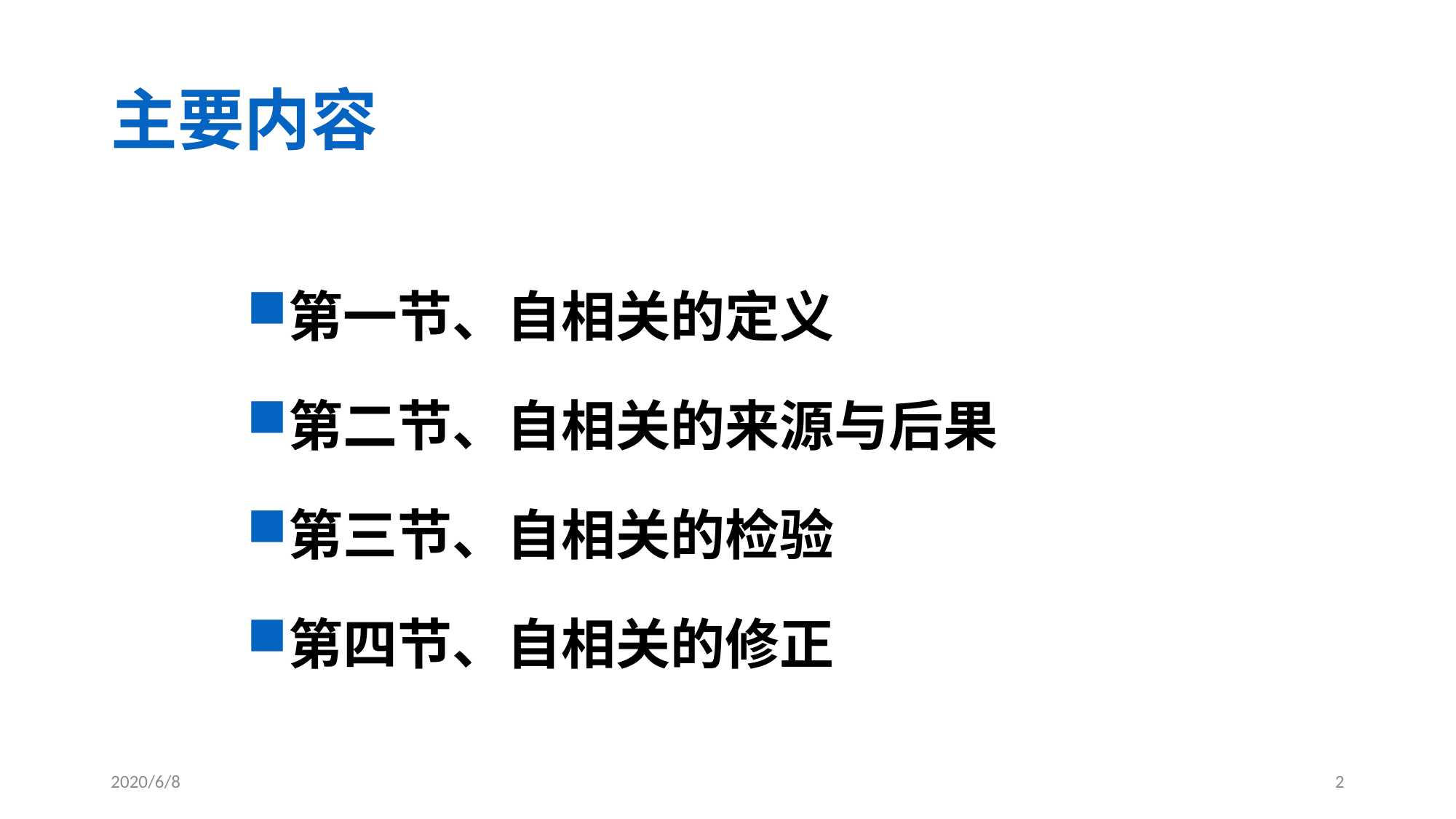

# 主要内容
第一节、自相关的定义
第二节、自相关的来源与后果
第三节、自相关的检验
第四节、自相关的修正

2020/6/8
2